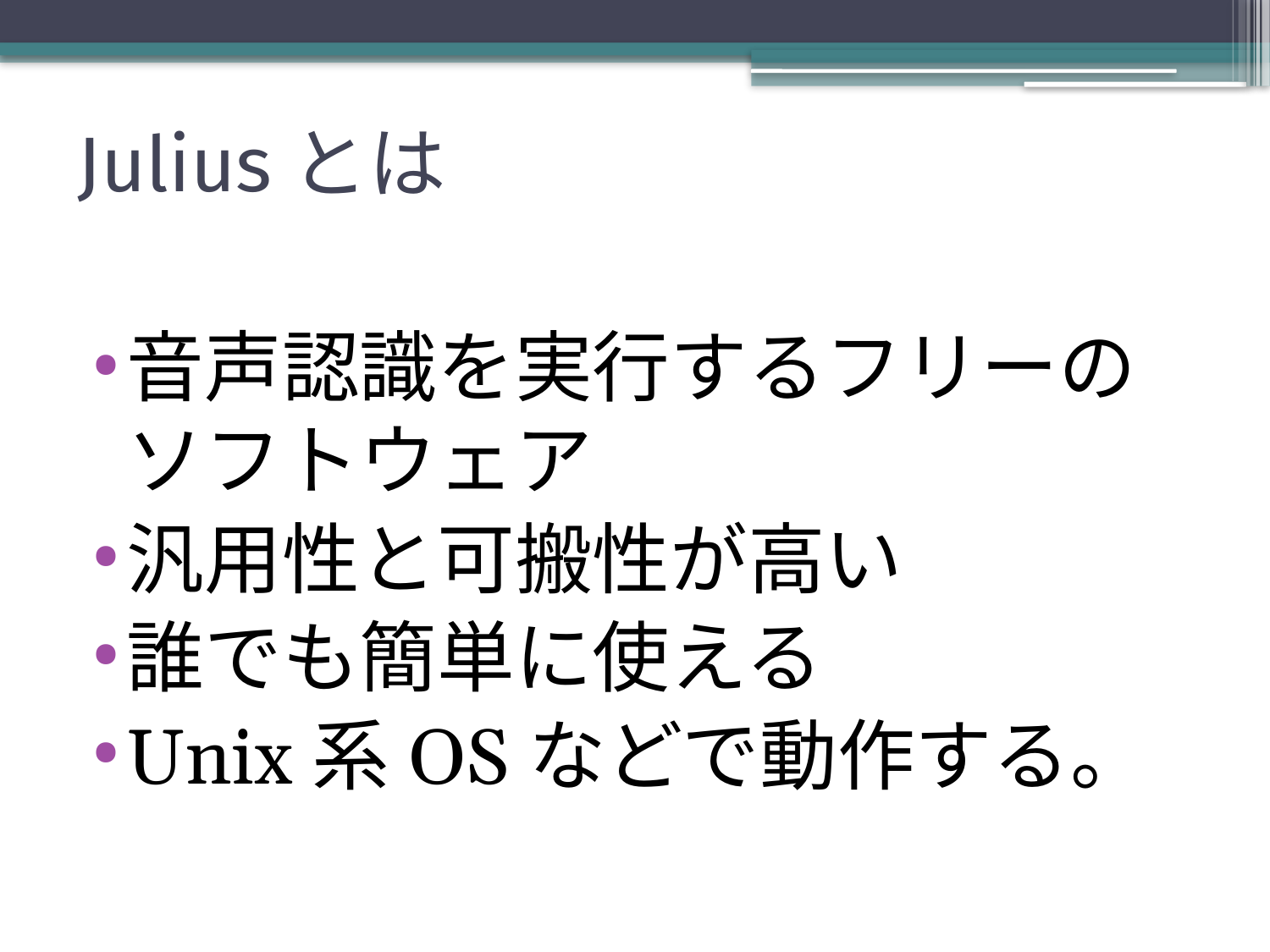

# Juliusとは
音声認識を実行するフリーのソフトウェア
汎用性と可搬性が高い
誰でも簡単に使える
Unix系OSなどで動作する。